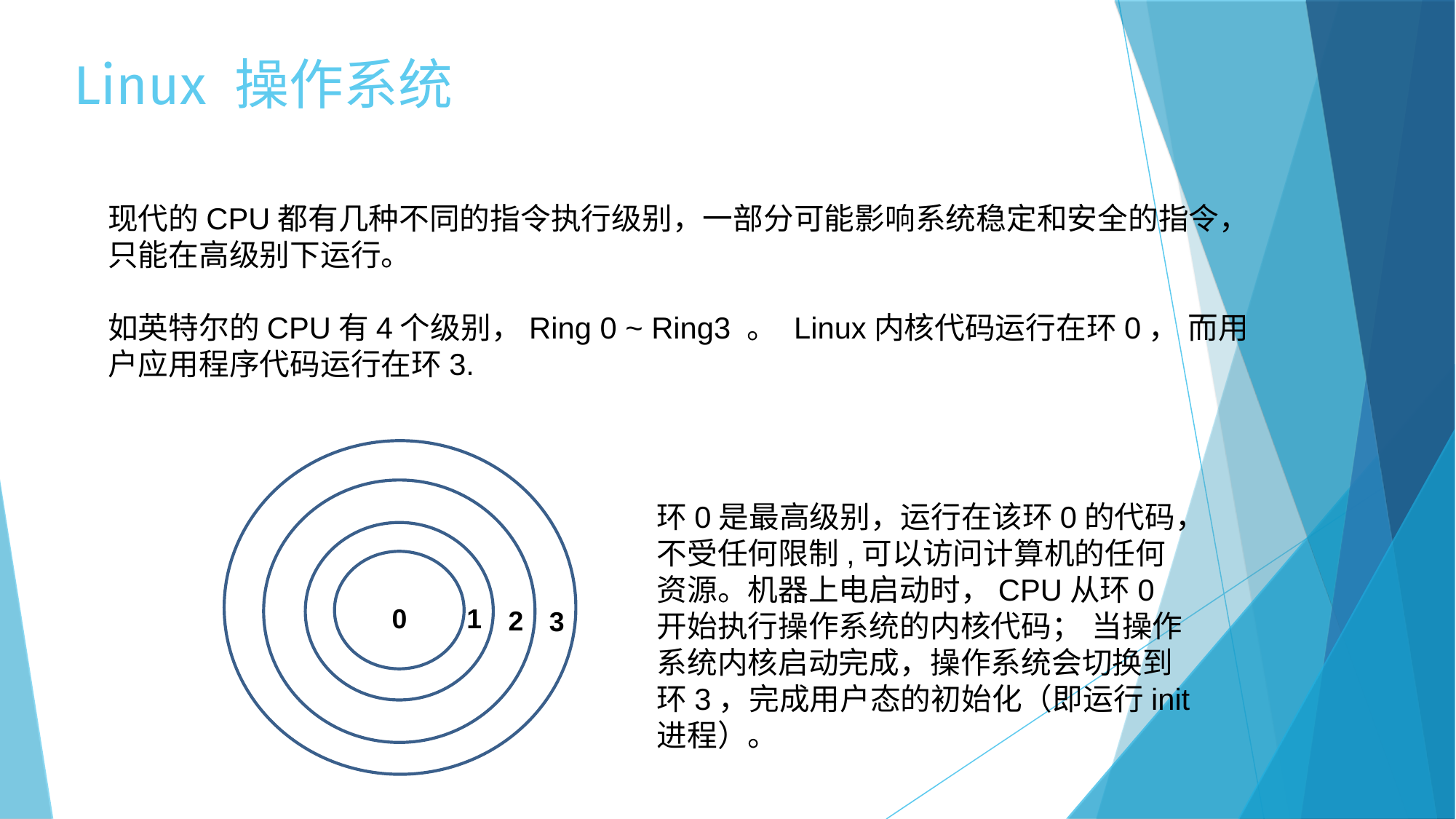

Linux 操作系统
现代的CPU都有几种不同的指令执行级别，一部分可能影响系统稳定和安全的指令，只能在高级别下运行。

如英特尔的CPU有4个级别，Ring 0 ~ Ring3 。 Linux内核代码运行在环0， 而用户应用程序代码运行在环3.

0
1
2
3
环0是最高级别，运行在该环0的代码，不受任何限制,可以访问计算机的任何资源。机器上电启动时，CPU从环0开始执行操作系统的内核代码； 当操作系统内核启动完成，操作系统会切换到环3，完成用户态的初始化（即运行init进程）。